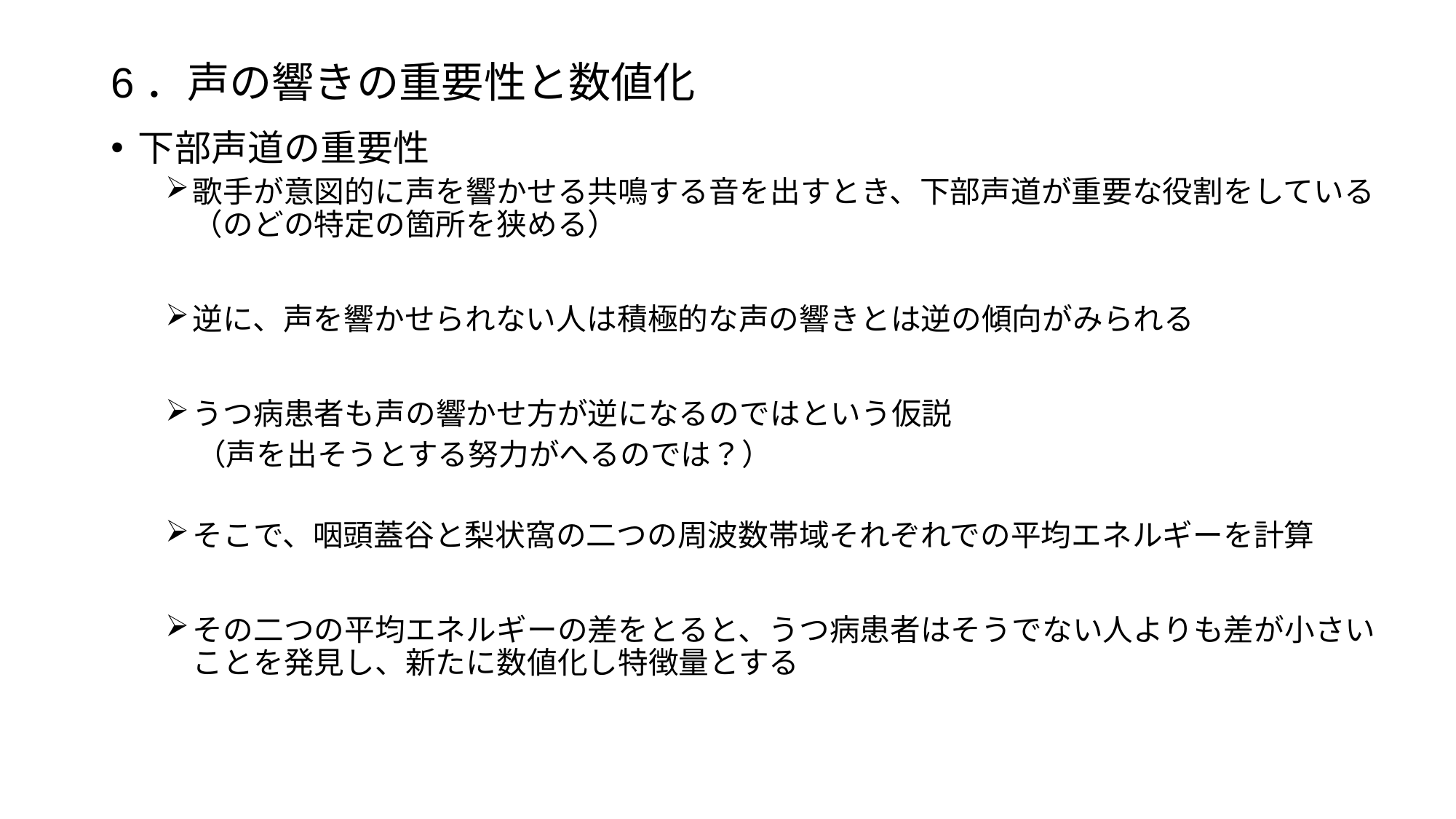

# 6．声の響きの重要性と数値化
下部声道の重要性
歌手が意図的に声を響かせる共鳴する音を出すとき、下部声道が重要な役割をしている（のどの特定の箇所を狭める）

逆に、声を響かせられない人は積極的な声の響きとは逆の傾向がみられる

うつ病患者も声の響かせ方が逆になるのではという仮説
　（声を出そうとする努力がへるのでは？）

そこで、咽頭蓋谷と梨状窩の二つの周波数帯域それぞれでの平均エネルギーを計算

その二つの平均エネルギーの差をとると、うつ病患者はそうでない人よりも差が小さいことを発見し、新たに数値化し特徴量とする